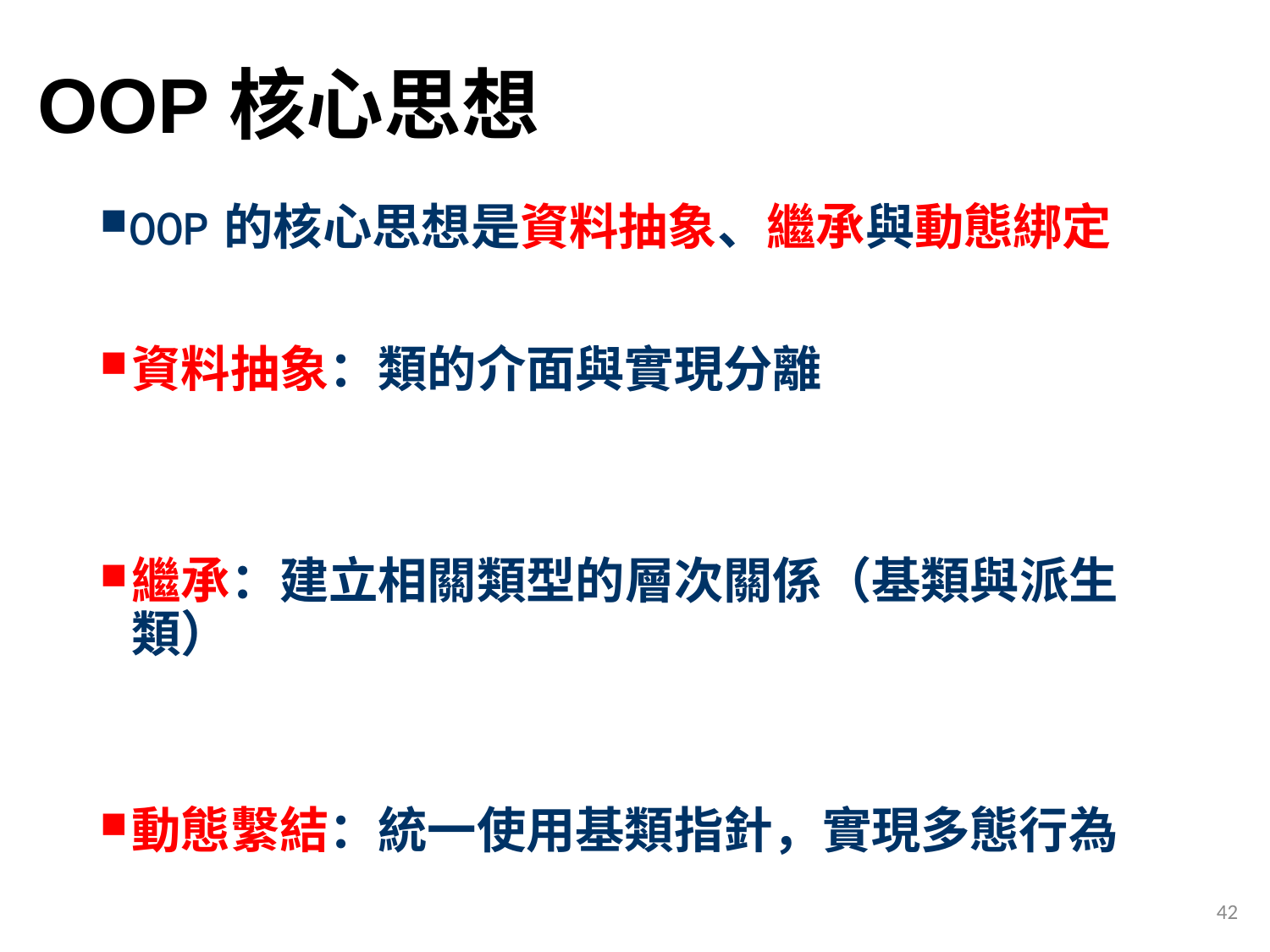

# OOP核心思想
OOP的核心思想是資料抽象、繼承與動態綁定

資料抽象：類的介面與實現分離

繼承：建立相關類型的層次關係（基類與派生類）

動態繫結：統一使用基類指針，實現多態行為

42